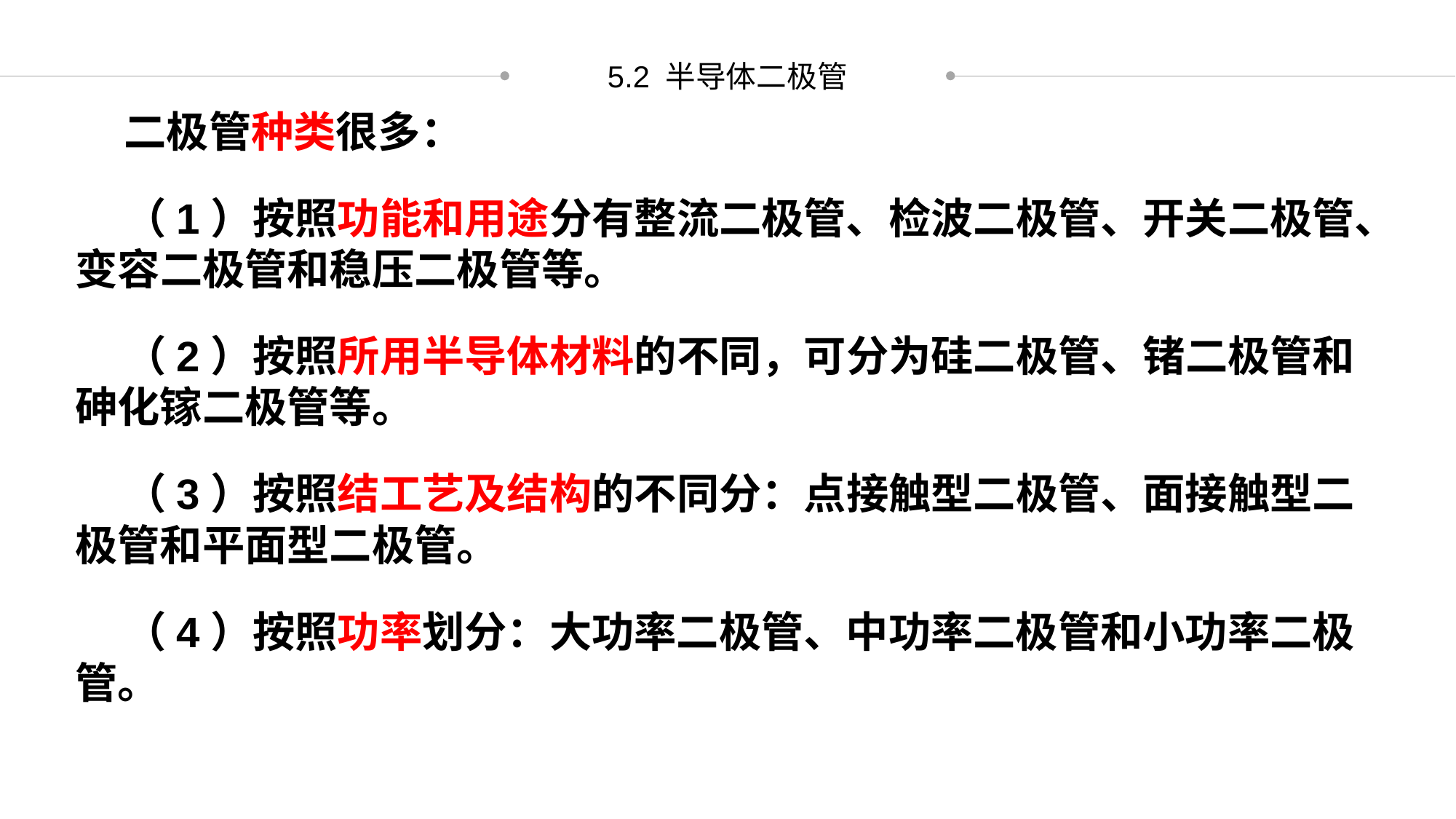

5.2 半导体二极管
    二极管种类很多：
    （1）按照功能和用途分有整流二极管、检波二极管、开关二极管、变容二极管和稳压二极管等。
    （2）按照所用半导体材料的不同，可分为硅二极管、锗二极管和砷化镓二极管等。
    （3）按照结工艺及结构的不同分：点接触型二极管、面接触型二极管和平面型二极管。
    （4）按照功率划分：大功率二极管、中功率二极管和小功率二极管。